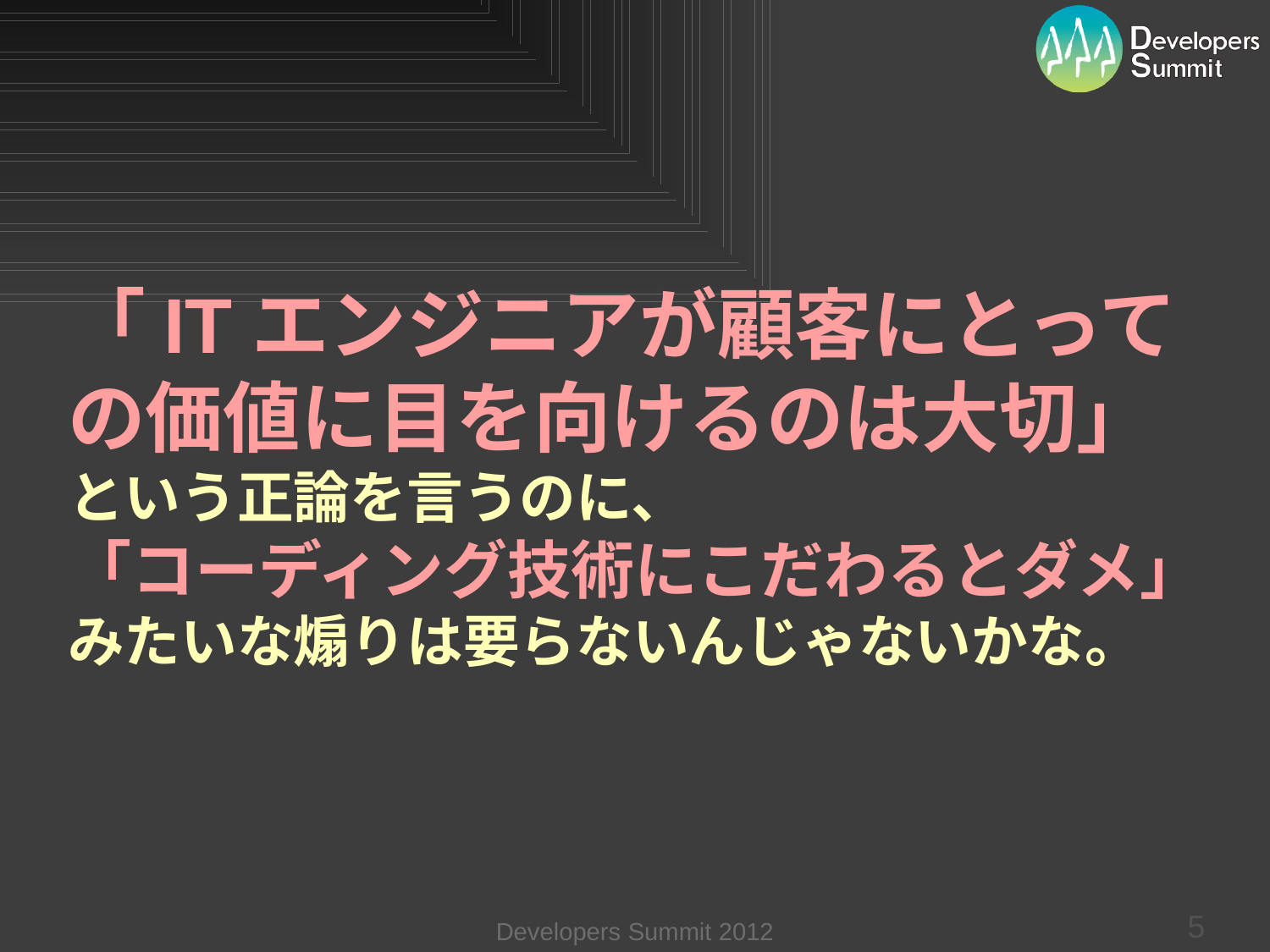

# 「ITエンジニアが顧客にとっての価値に目を向けるのは大切」 という正論を言うのに、 「コーディング技術にこだわるとダメ」 みたいな煽りは要らないんじゃないかな。
5